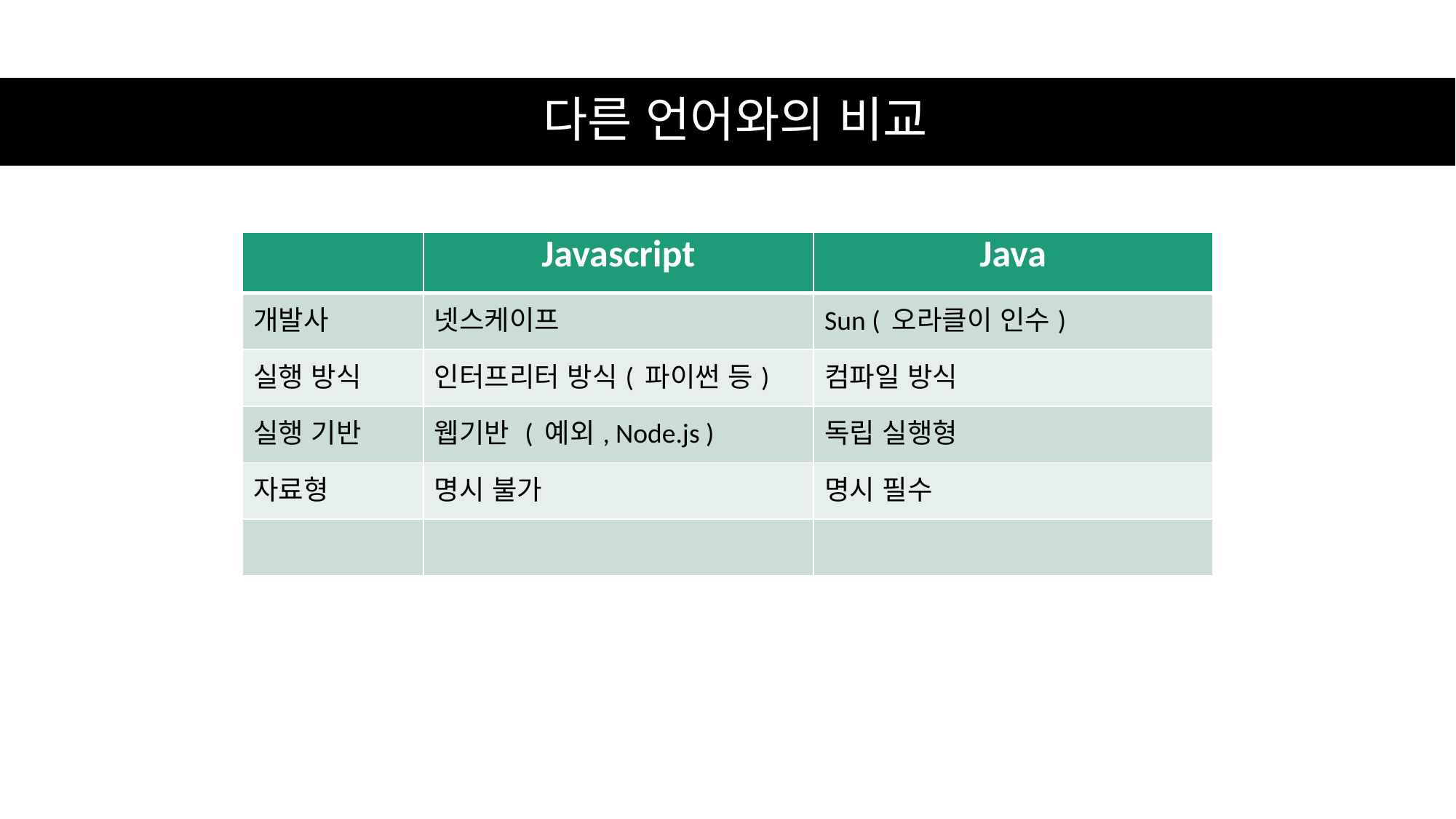

다른 언어와의 비교

|  | Javascript | Java |
| --- | --- | --- |
| 개발사 | 넷스케이프 | Sun ( 오라클이 인수) |
| 실행 방식 | 인터프리터 방식( 파이썬 등) | 컴파일 방식 |
| 실행 기반 | 웹기반 ( 예외, Node.js ) | 독립 실행형 |
| 자료형 | 명시 불가 | 명시 필수 |
|  |  |  |